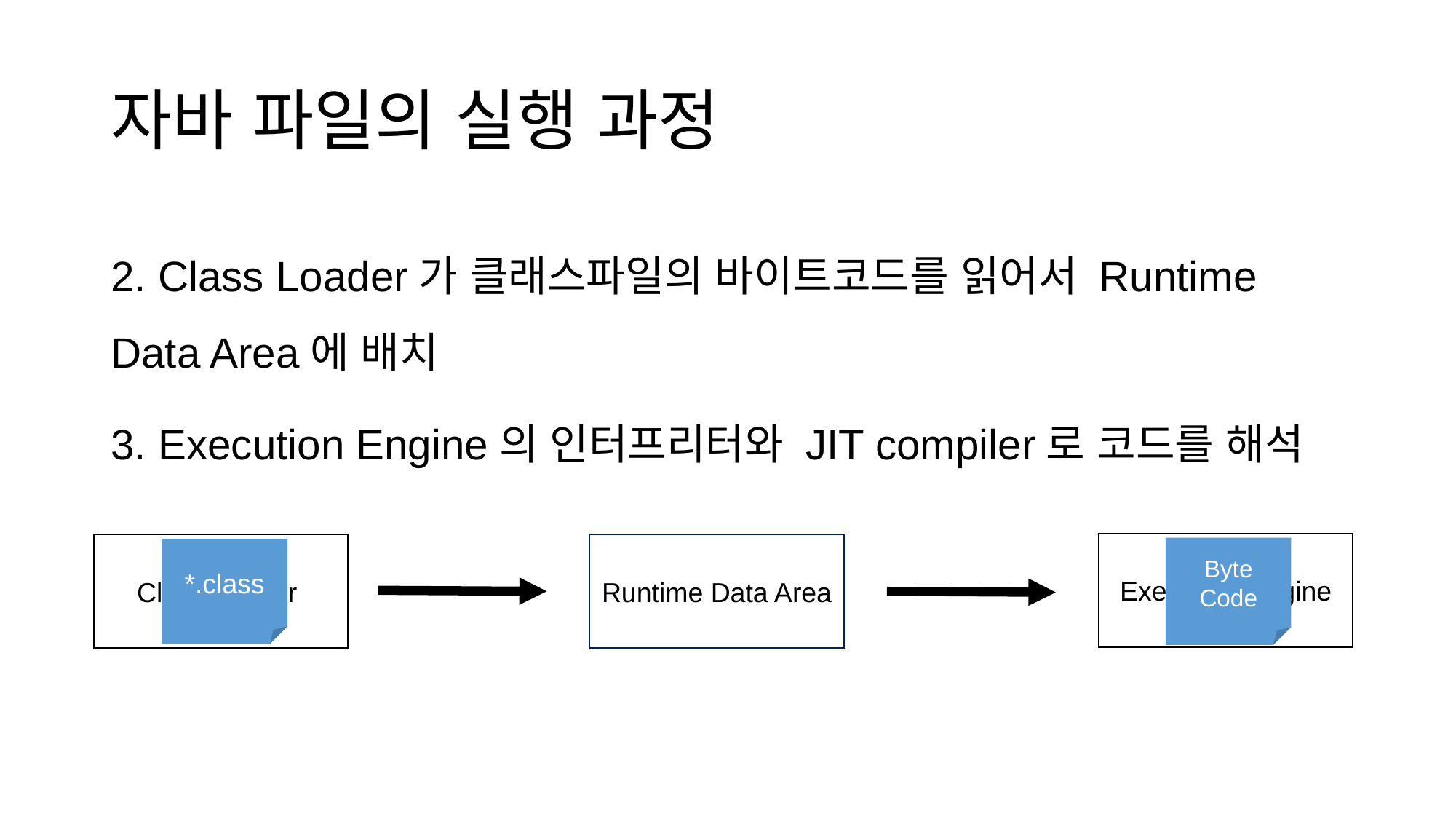

# 자바 파일의 실행 과정
2. Class Loader가 클래스파일의 바이트코드를 읽어서 Runtime Data Area에 배치
3. Execution Engine의 인터프리터와 JIT compiler로 코드를 해석

Execution Engine
Class Loader
Runtime Data Area
Byte Code
*.class